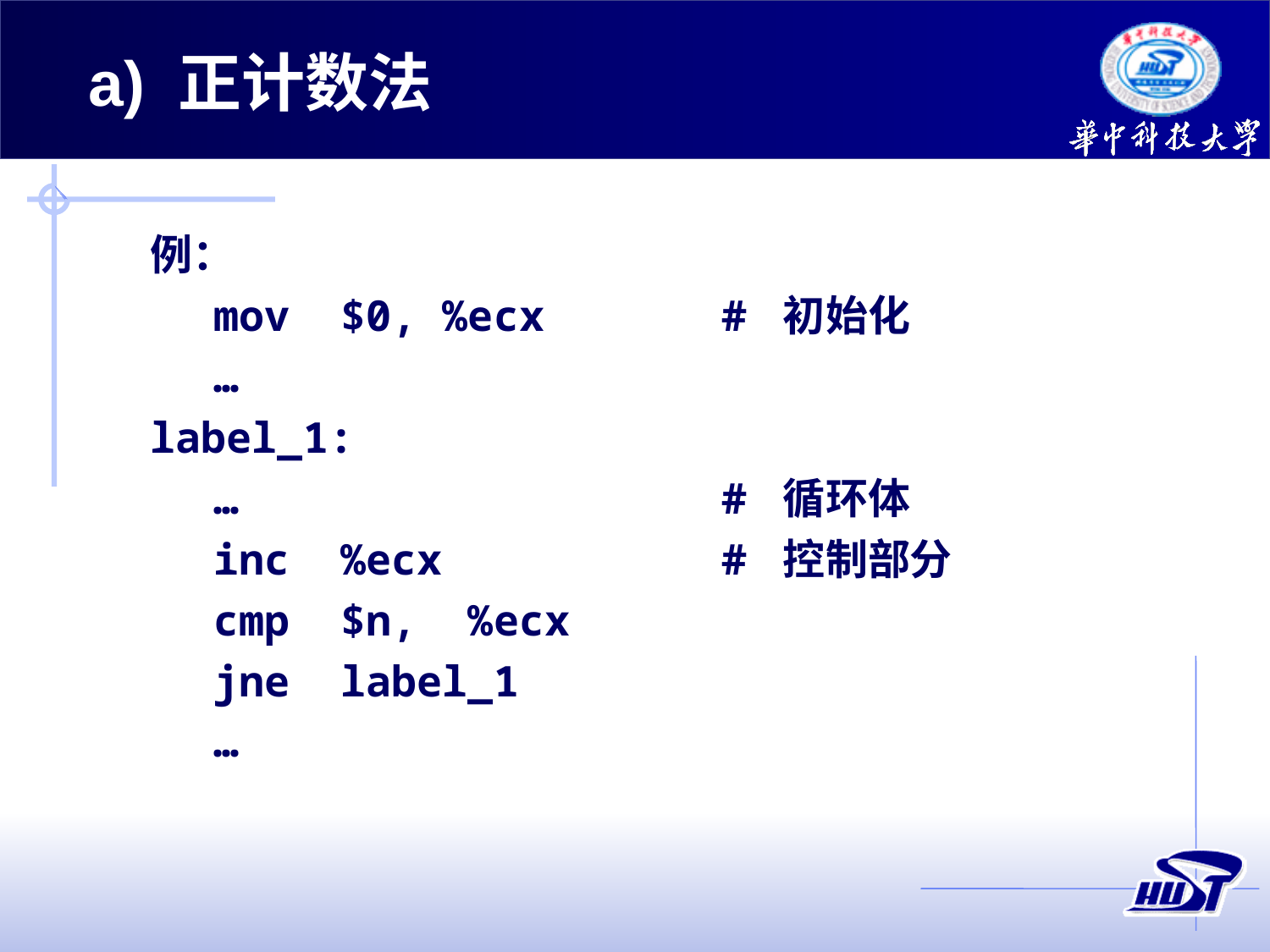

a) 正计数法
例：
	mov	$0, %ecx		# 初始化
	…
label_1:
	…				# 循环体
	inc	%ecx			# 控制部分
	cmp	$n,  %ecx
	jne	label_1
	…